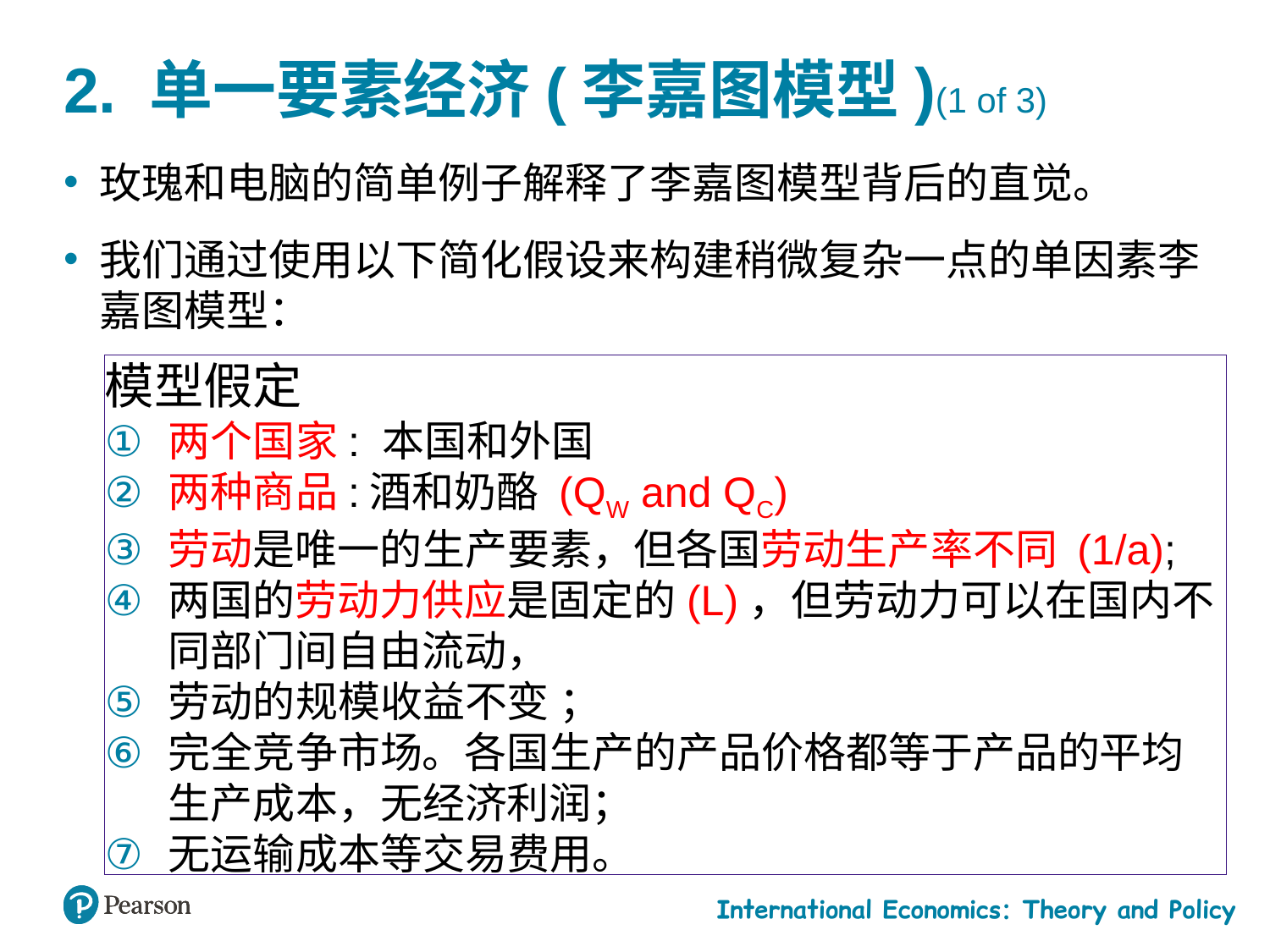

# 2. 单一要素经济(李嘉图模型)(1 of 3)
玫瑰和电脑的简单例子解释了李嘉图模型背后的直觉。
我们通过使用以下简化假设来构建稍微复杂一点的单因素李嘉图模型：

模型假定
两个国家: 本国和外国
两种商品:酒和奶酪 (QW and QC)
劳动是唯一的生产要素，但各国劳动生产率不同 (1/a);
两国的劳动力供应是固定的(L)，但劳动力可以在国内不同部门间自由流动，
劳动的规模收益不变 ；
完全竞争市场。各国生产的产品价格都等于产品的平均生产成本，无经济利润；
无运输成本等交易费用。